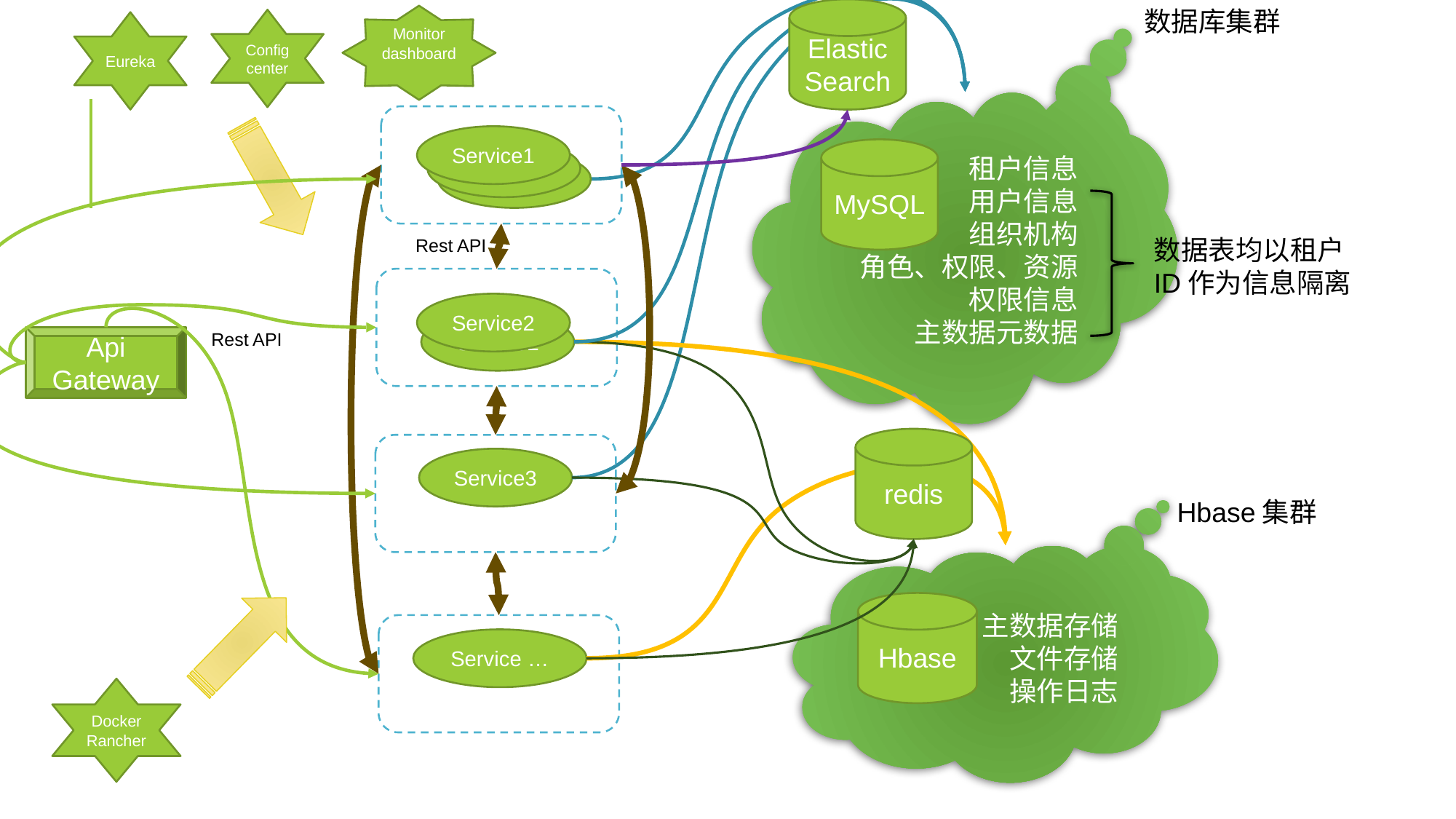

数据库集群
Elastic
Search
Monitor
dashboard

Config
center
Eureka
租户信息
用户信息
组织机构
角色、权限、资源
权限信息
主数据元数据

Service1
Service1
Service1
MySQL

数据表均以租户ID作为信息隔离
Rest API

Service2
Service2
Rest API
Api Gateway
redis

Service3
Hbase集群
主数据存储
文件存储
操作日志
Hbase

Service …
Docker Rancher